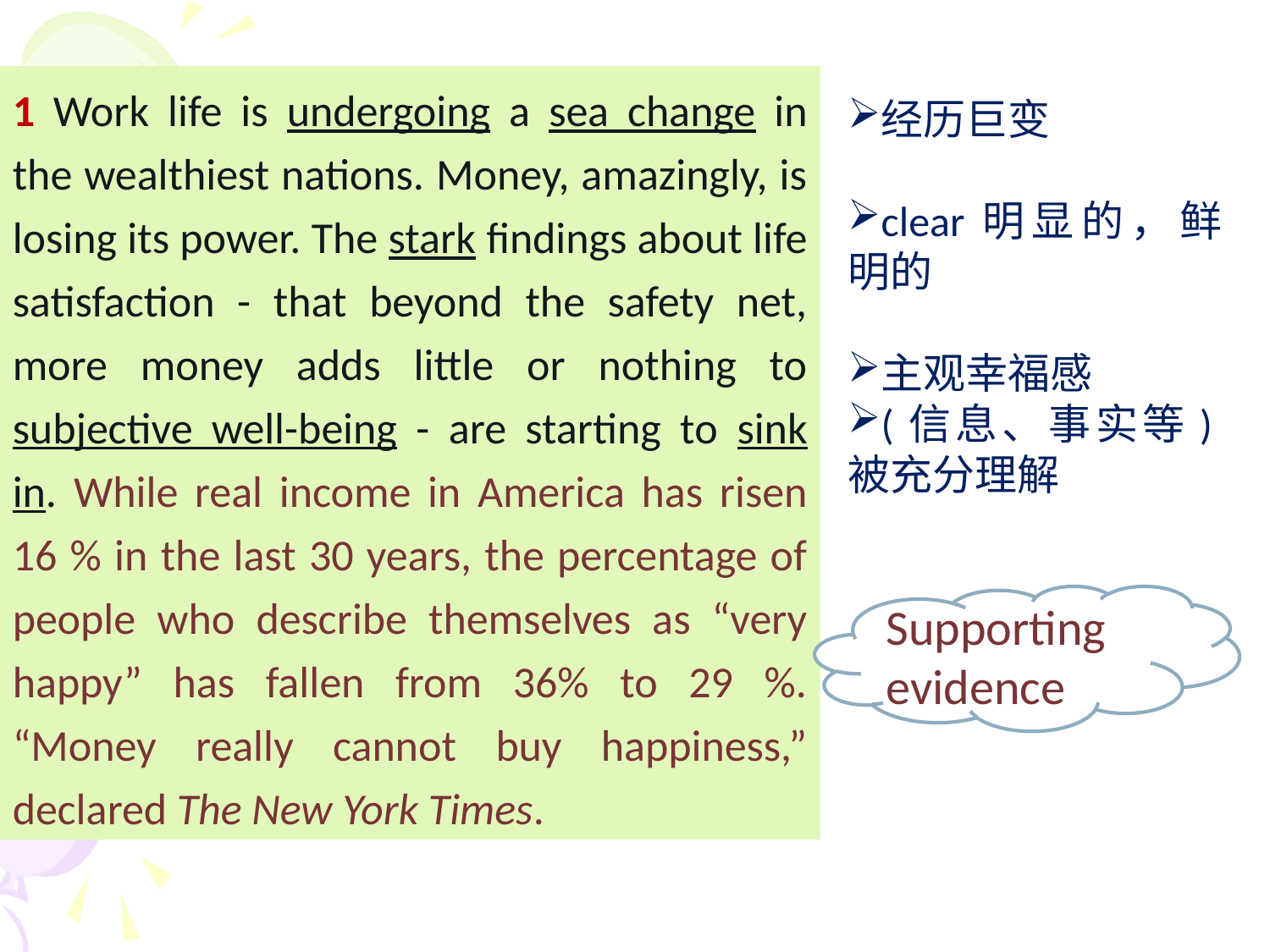

1 Work life is undergoing a sea change in the wealthiest nations. Money, amazingly, is losing its power. The stark findings about life satisfaction - that beyond the safety net, more money adds little or nothing to subjective well-being - are starting to sink in. While real income in America has risen 16 % in the last 30 years, the percentage of people who describe themselves as “very happy” has fallen from 36% to 29 %. “Money really cannot buy happiness,” declared The New York Times.
经历巨变

clear明显的，鲜明的

主观幸福感
(信息、事实等)被充分理解

Supporting evidence